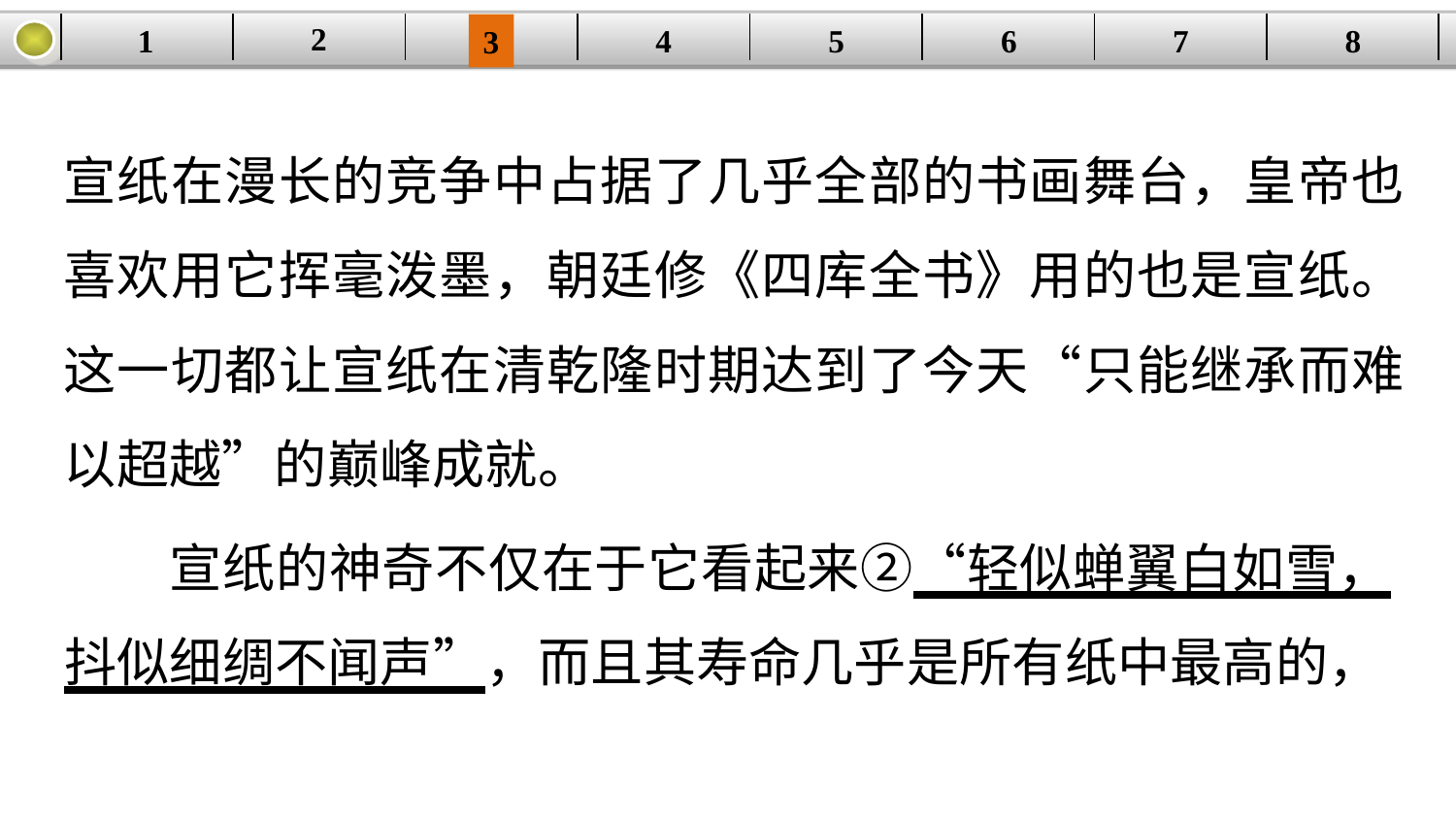

2
1
8
7
6
|  |  |  |  |  |  |  |  |
| --- | --- | --- | --- | --- | --- | --- | --- |
5
4
3

宣纸在漫长的竞争中占据了几乎全部的书画舞台，皇帝也喜欢用它挥毫泼墨，朝廷修《四库全书》用的也是宣纸。这一切都让宣纸在清乾隆时期达到了今天“只能继承而难以超越”的巅峰成就。
宣纸的神奇不仅在于它看起来②“轻似蝉翼白如雪，抖似细绸不闻声”，而且其寿命几乎是所有纸中最高的，